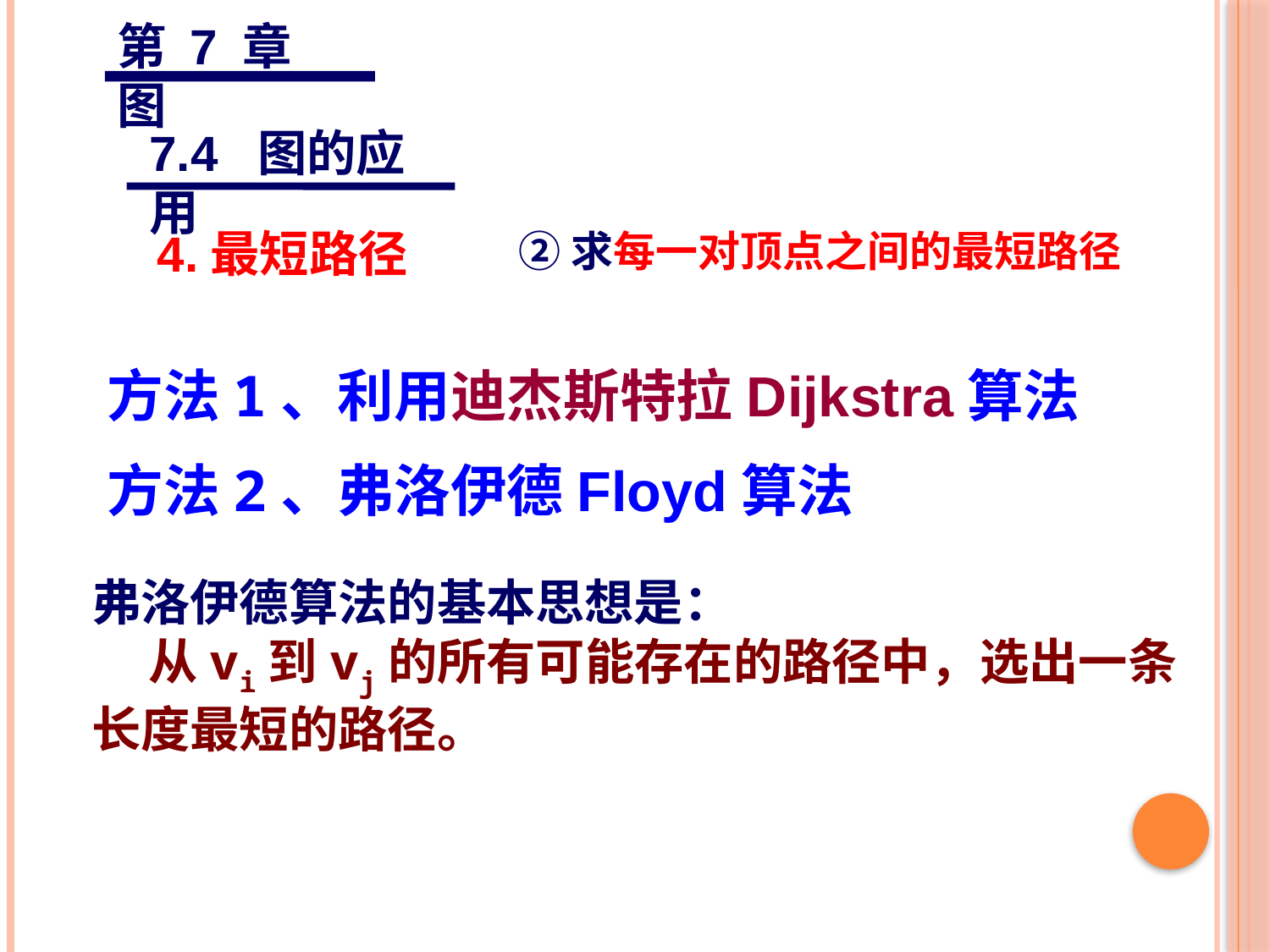

第 7 章  图

7.4  图的应用

4.最短路径
②求每一对顶点之间的最短路径
方法1、利用迪杰斯特拉Dijkstra算法
方法2、弗洛伊德Floyd算法
弗洛伊德算法的基本思想是：
    从vi到vj的所有可能存在的路径中，选出一条长度最短的路径。